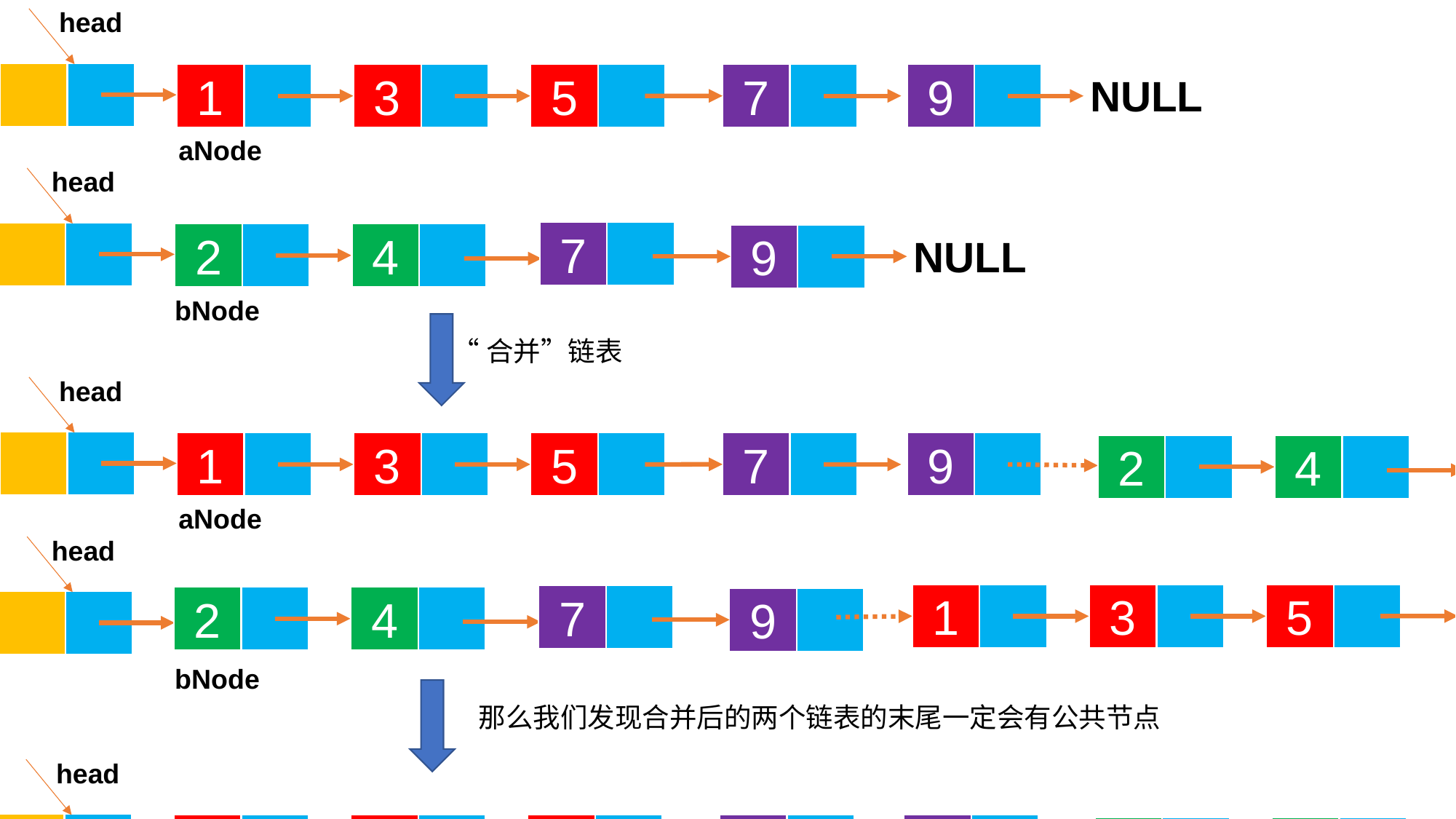

head

链表 A
1

3

5

7

9

NULL
aNode
head
7

2

4

9

NULL
链表 B
bNode

“合并”链表
head

链表 A’
1

3

5

7

9

7

2

4

9

NULL
aNode
head
1

3

5

7

9

7

2

4

NULL
9

链表 B’
bNode

那么我们发现合并后的两个链表的末尾一定会有公共节点
head
链表 A’

1

3

5

7

9

7

2

4

9

NULL
aNode
head
1

3

5

7

9

7

2

4

NULL
9

链表 B’
bNode